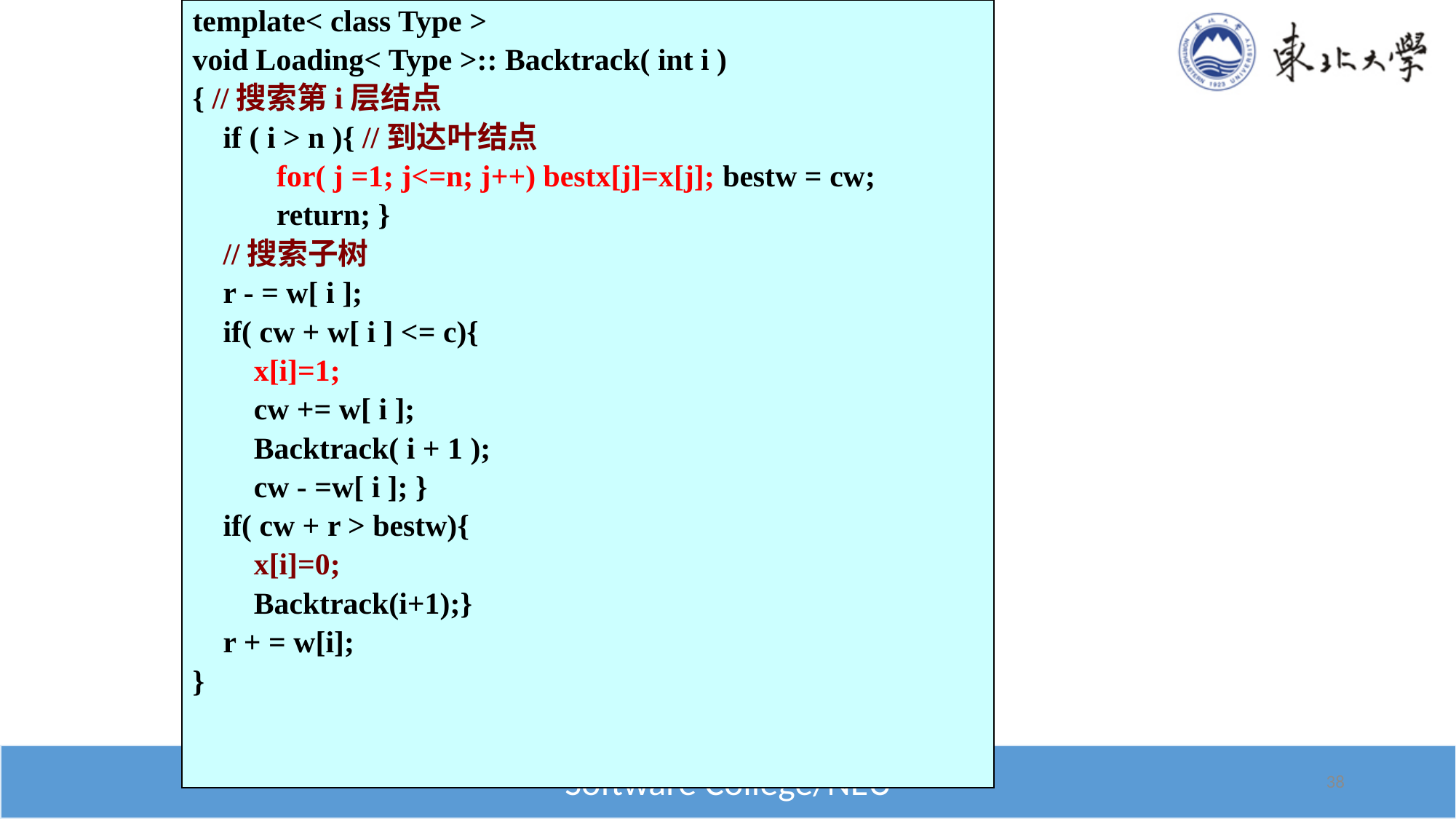

template< class Type >
void Loading< Type >:: Backtrack( int i )
{ //搜索第i层结点
    if ( i > n ){ //到达叶结点
           for( j =1; j<=n; j++) bestx[j]=x[j]; bestw = cw;
           return; }
    //搜索子树
    r - = w[ i ];
    if( cw + w[ i ] <= c){
        x[i]=1;
        cw += w[ i ];
        Backtrack( i + 1 );
        cw - =w[ i ]; }
    if( cw + r > bestw){
        x[i]=0;
        Backtrack(i+1);}
    r + = w[i];
}
38